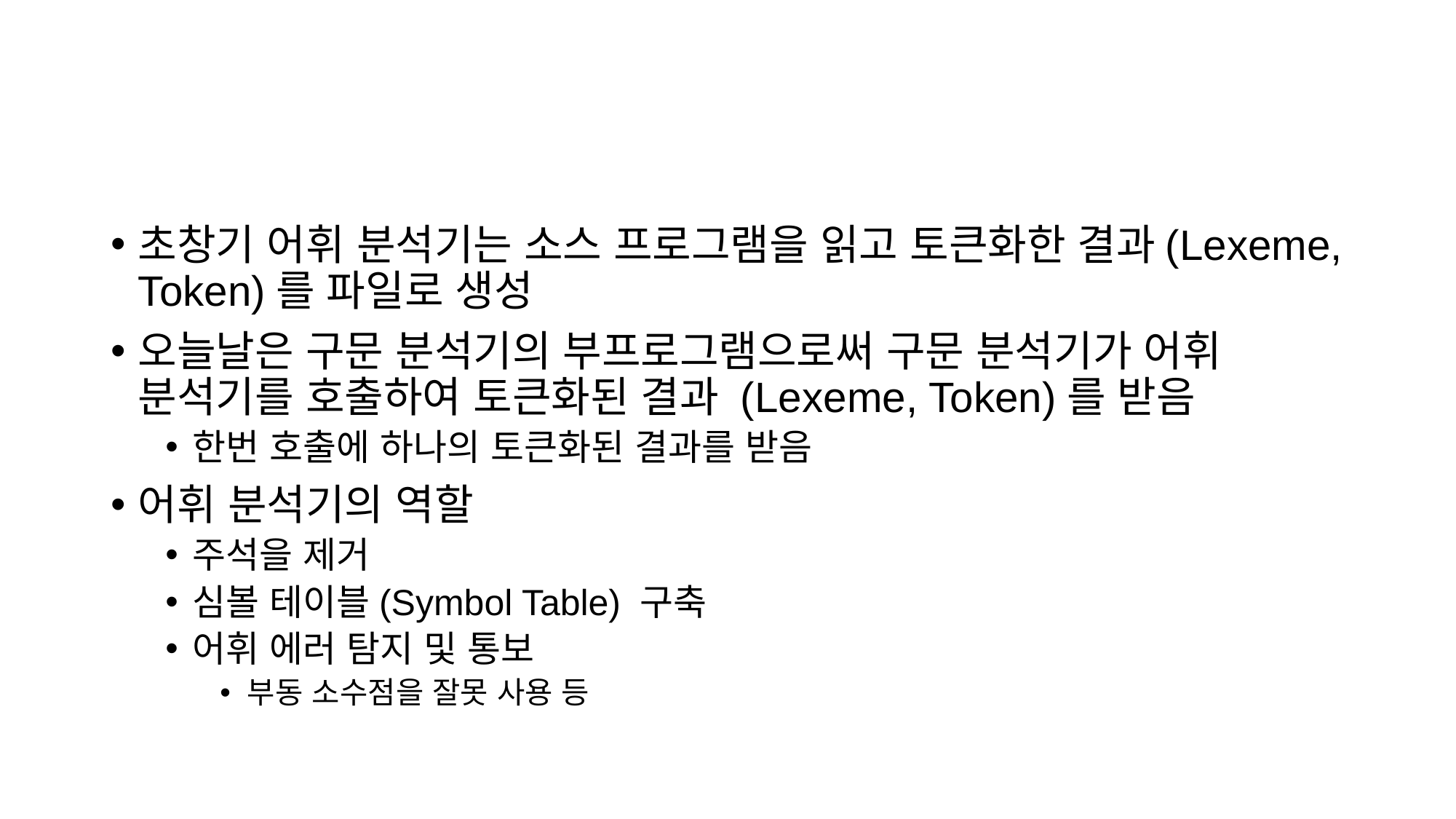

#
초창기 어휘 분석기는 소스 프로그램을 읽고 토큰화한 결과(Lexeme, Token)를 파일로 생성
오늘날은 구문 분석기의 부프로그램으로써 구문 분석기가 어휘 분석기를 호출하여 토큰화된 결과 (Lexeme, Token)를 받음
한번 호출에 하나의 토큰화된 결과를 받음
어휘 분석기의 역할
주석을 제거
심볼 테이블(Symbol Table) 구축
어휘 에러 탐지 및 통보
부동 소수점을 잘못 사용 등